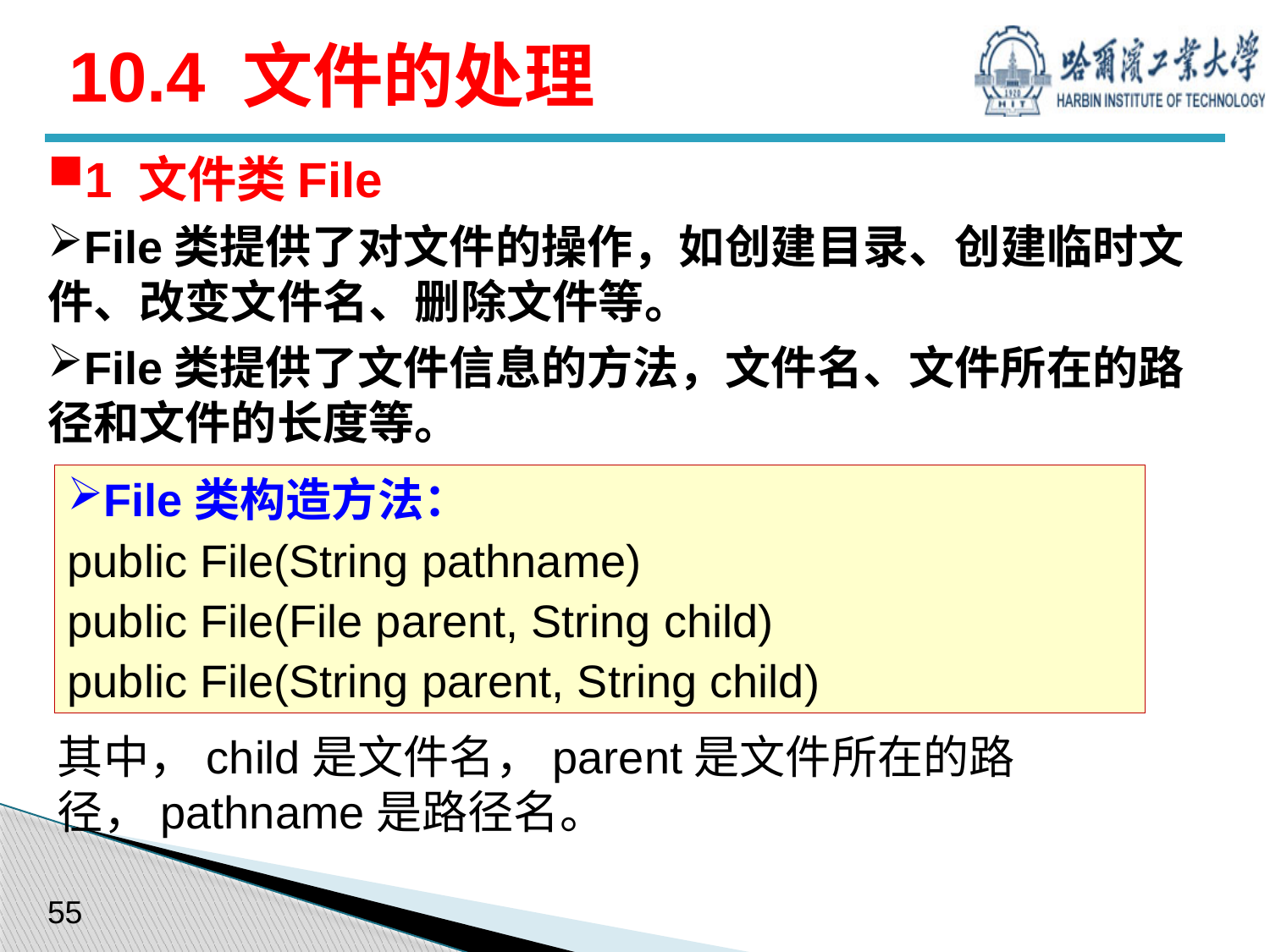

# 10.4 文件的处理
1 文件类File
File类提供了对文件的操作，如创建目录、创建临时文件、改变文件名、删除文件等。
File类提供了文件信息的方法，文件名、文件所在的路径和文件的长度等。
File类构造方法：
public File(String pathname)
public File(File parent, String child)
public File(String parent, String child)
其中，child是文件名，parent是文件所在的路径，pathname是路径名。